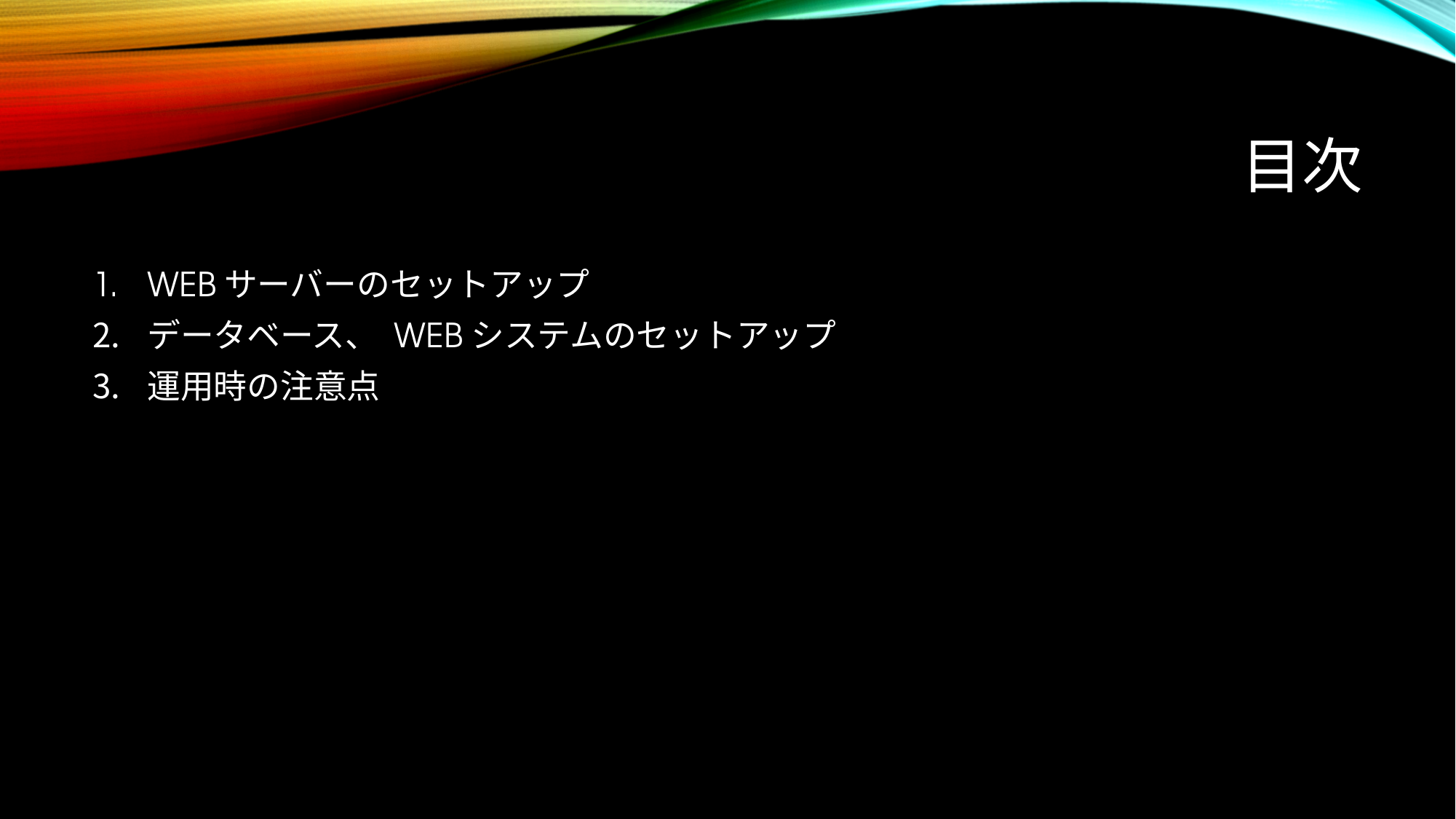

# 目次
WEBサーバーのセットアップ
データベース、 WEBシステムのセットアップ
運用時の注意点